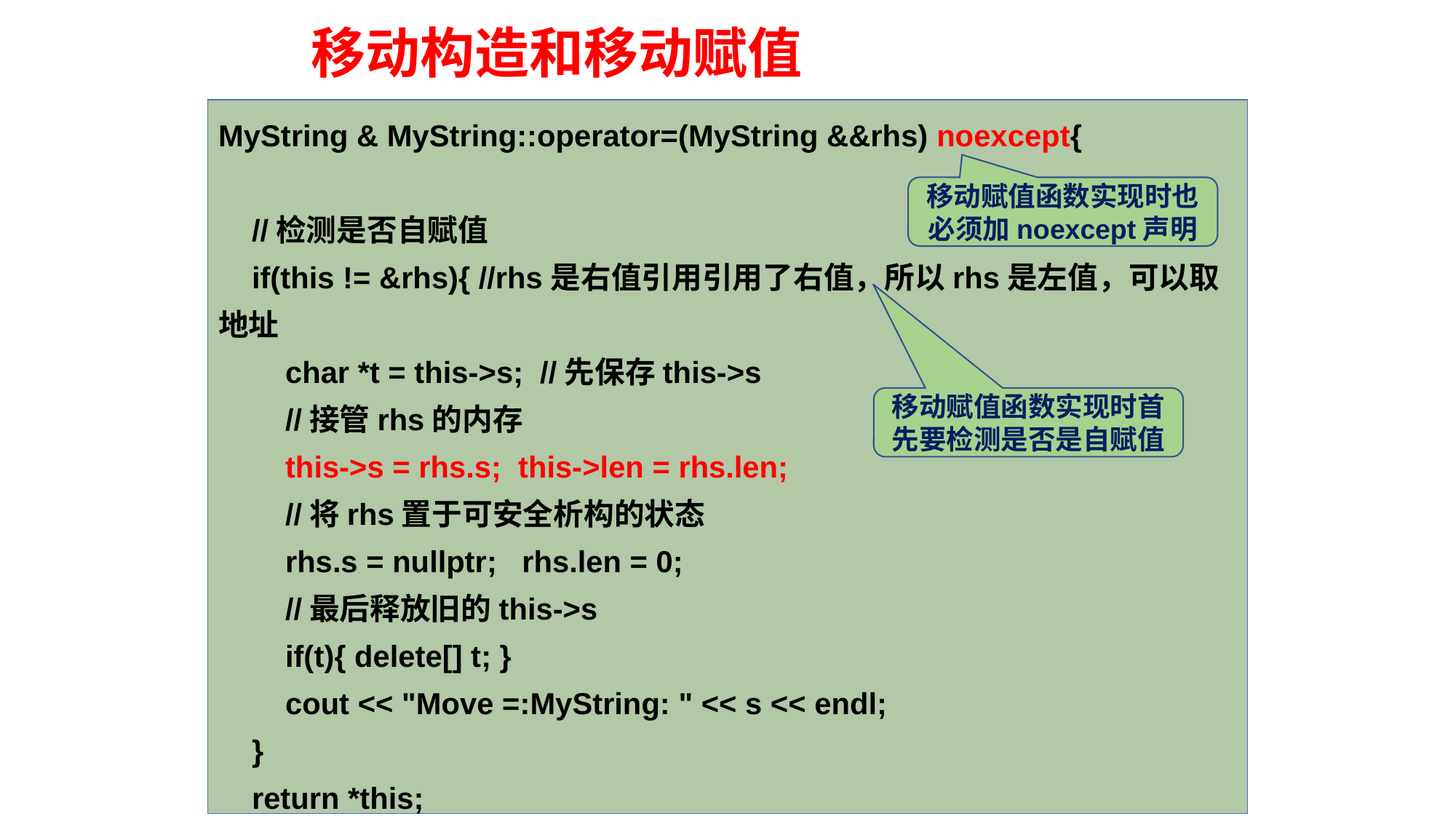

# 移动构造和移动赋值
MyString & MyString::operator=(MyString &&rhs) noexcept{

    //检测是否自赋值
    if(this != &rhs){ //rhs是右值引用引用了右值，所以rhs是左值，可以取地址
        char *t = this->s;  //先保存this->s
        //接管rhs的内存
        this->s = rhs.s;  this->len = rhs.len;
        //将rhs置于可安全析构的状态
        rhs.s = nullptr;   rhs.len = 0;
        //最后释放旧的this->s
        if(t){ delete[] t; }
        cout << "Move =:MyString: " << s << endl;
    }
    return *this;
}
移动赋值函数实现时也必须加noexcept声明
移动赋值函数实现时首先要检测是否是自赋值